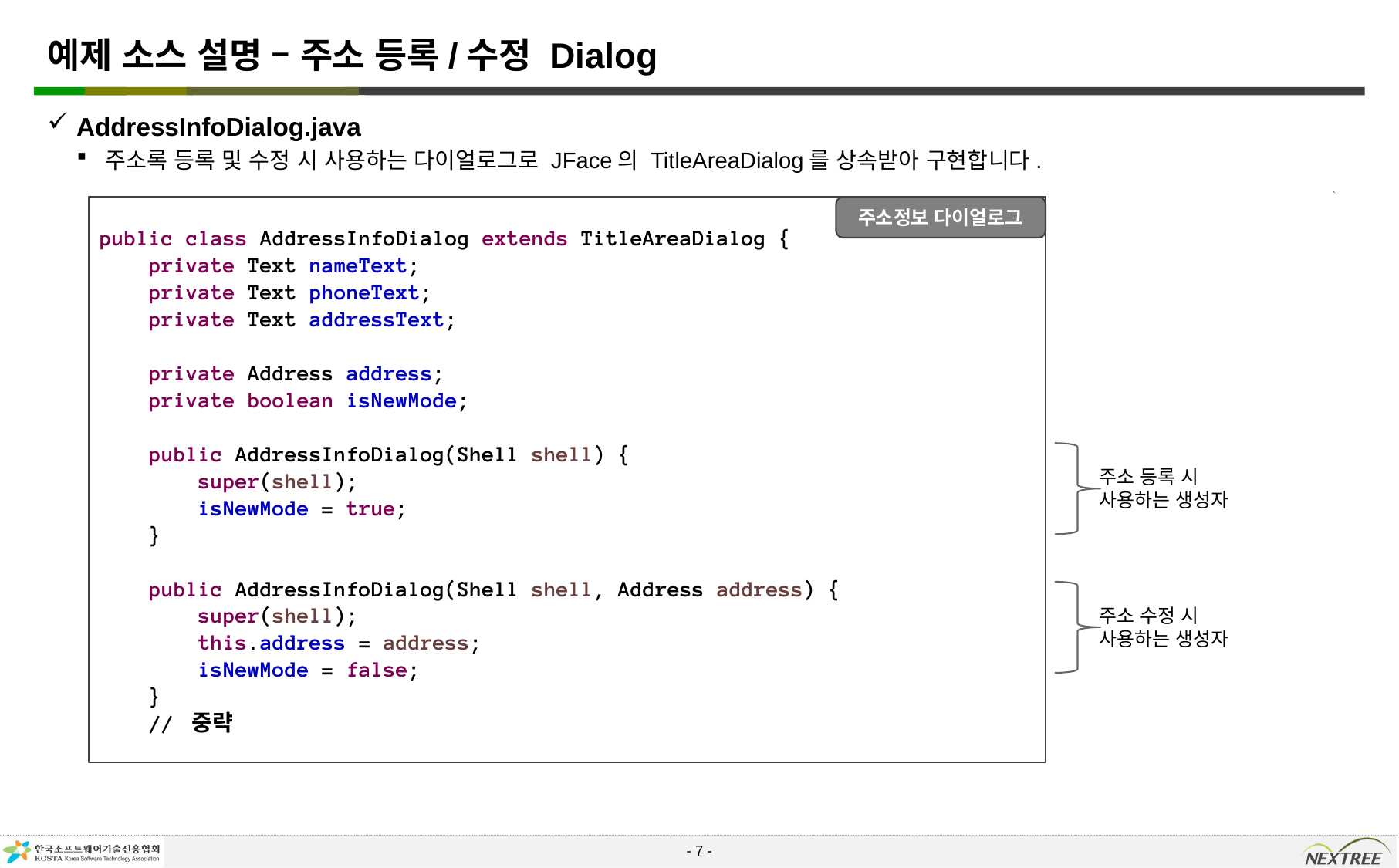

# 예제 소스 설명 – 주소 등록/수정 Dialog
AddressInfoDialog.java
주소록 등록 및 수정 시 사용하는 다이얼로그로 JFace의 TitleAreaDialog를 상속받아 구현합니다.
public class AddressInfoDialog extends TitleAreaDialog {
    private Text nameText;
    private Text phoneText;
    private Text addressText;

    private Address address;
    private boolean isNewMode;

    public AddressInfoDialog(Shell shell) {
        super(shell);
        isNewMode = true;
    }

    public AddressInfoDialog(Shell shell, Address address) {
        super(shell);
        this.address = address;
        isNewMode = false;
    }
    // 중략
주소정보 다이얼로그

주소 등록 시
사용하는 생성자

주소 수정 시
사용하는 생성자